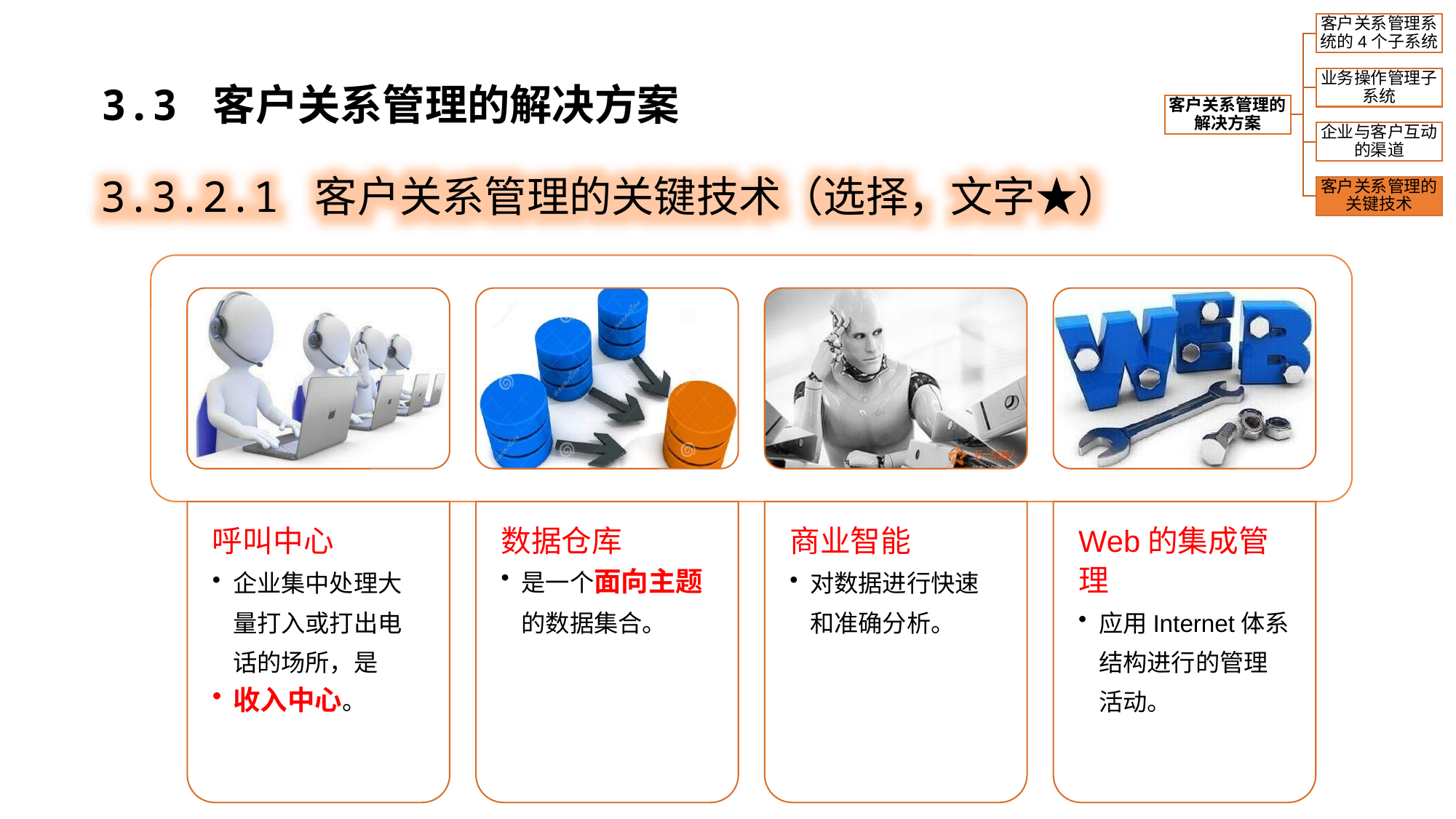

客户关系管理的解决方案
客户关系管理系统的4个子系统
业务操作管理子系统
企业与客户互动的渠道
客户关系管理的关键技术
3.3 客户关系管理的解决方案
3.3.2.1 客户关系管理的关键技术（选择，文字★）
呼叫中心
企业集中处理大量打入或打出电话的场所，是
收入中心。
数据仓库
是一个面向主题的数据集合。
商业智能
对数据进行快速和准确分析。
Web的集成管理
应用Internet体系结构进行的管理活动。